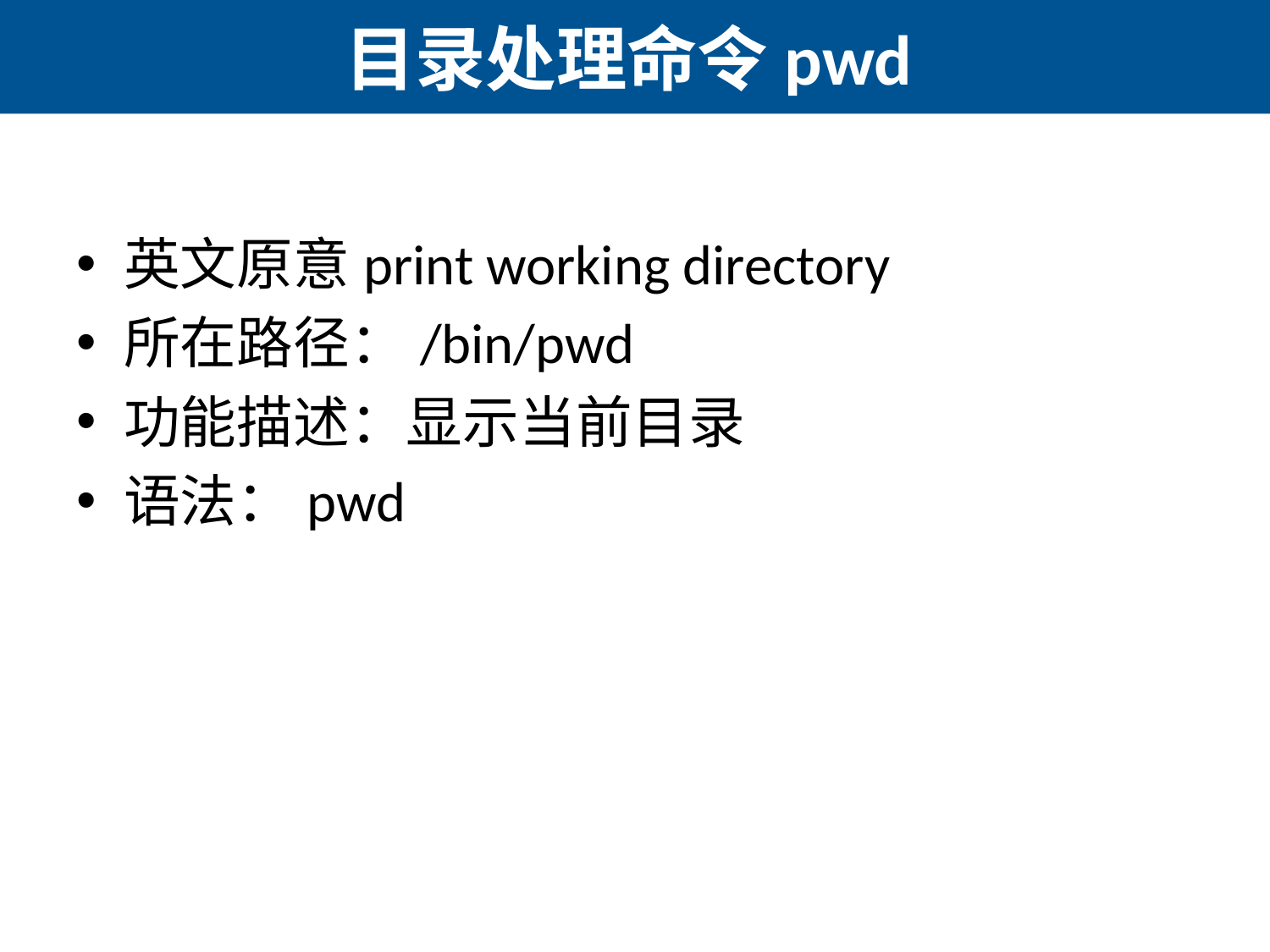

# 目录处理命令pwd
英文原意print working directory
所在路径：/bin/pwd
功能描述：显示当前目录
语法：pwd